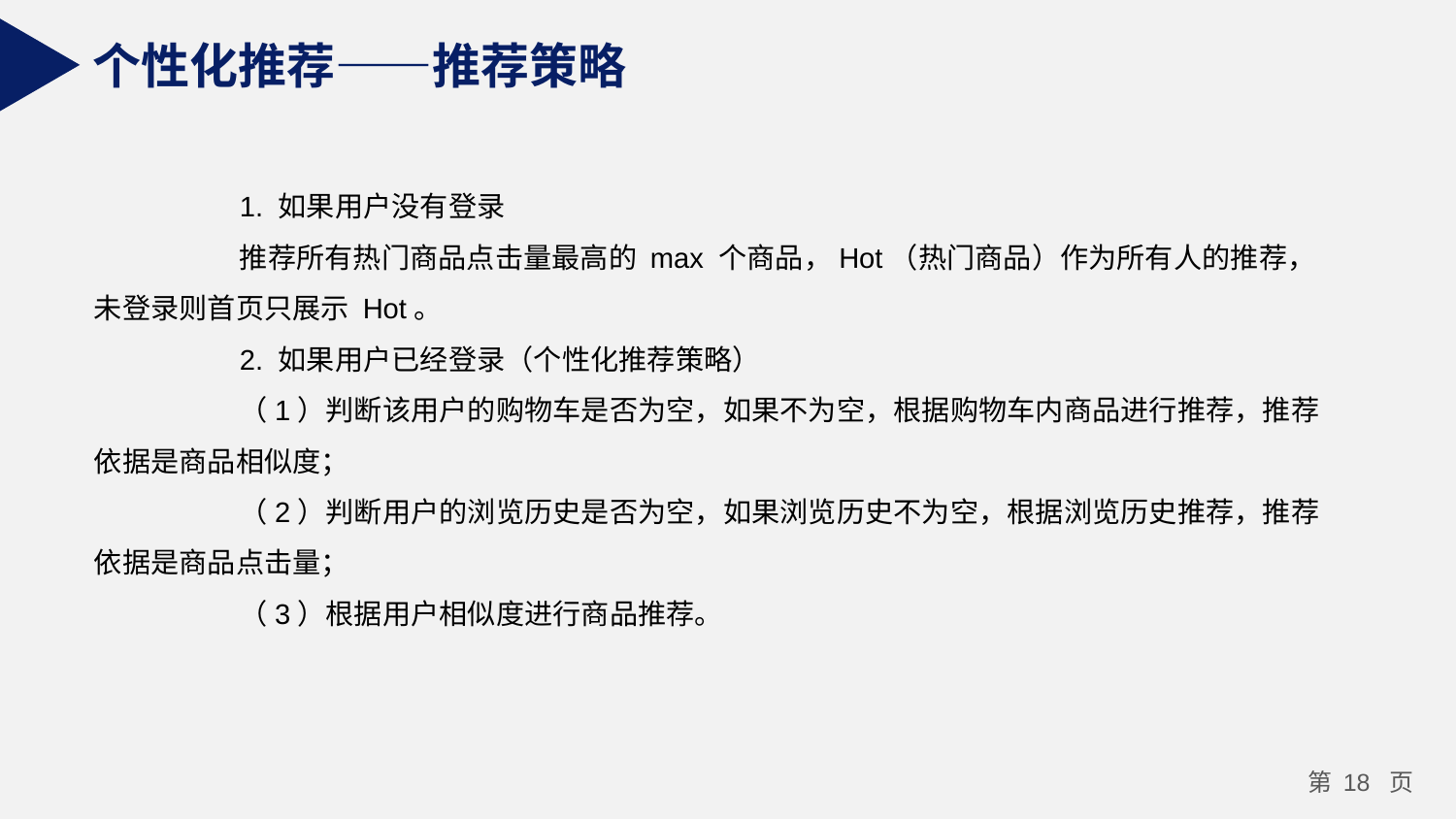

个性化推荐——推荐策略
	1. 如果用户没有登录
	推荐所有热门商品点击量最高的 max 个商品，Hot（热门商品）作为所有人的推荐，未登录则首页只展示 Hot。
	2. 如果用户已经登录（个性化推荐策略）
	（1）判断该用户的购物车是否为空，如果不为空，根据购物车内商品进行推荐，推荐依据是商品相似度；
	（2）判断用户的浏览历史是否为空，如果浏览历史不为空，根据浏览历史推荐，推荐依据是商品点击量；
	（3）根据用户相似度进行商品推荐。